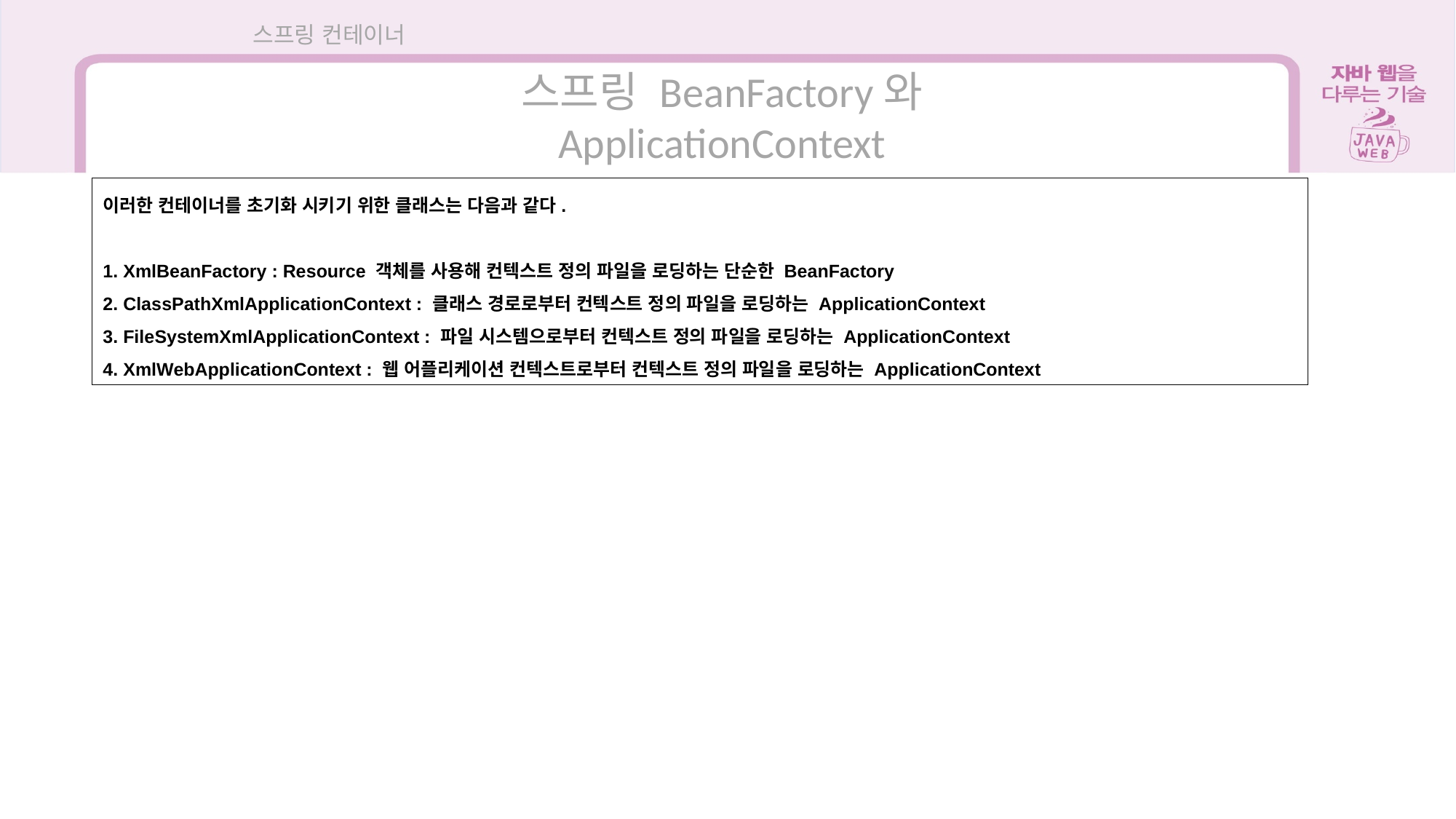

스프링 컨테이너
스프링 BeanFactory와 ApplicationContext
이러한 컨테이너를 초기화 시키기 위한 클래스는 다음과 같다.

1. XmlBeanFactory : Resource 객체를 사용해 컨텍스트 정의 파일을 로딩하는 단순한 BeanFactory
2. ClassPathXmlApplicationContext : 클래스 경로로부터 컨텍스트 정의 파일을 로딩하는 ApplicationContext
3. FileSystemXmlApplicationContext : 파일 시스템으로부터 컨텍스트 정의 파일을 로딩하는 ApplicationContext
4. XmlWebApplicationContext : 웹 어플리케이션 컨텍스트로부터 컨텍스트 정의 파일을 로딩하는 ApplicationContext